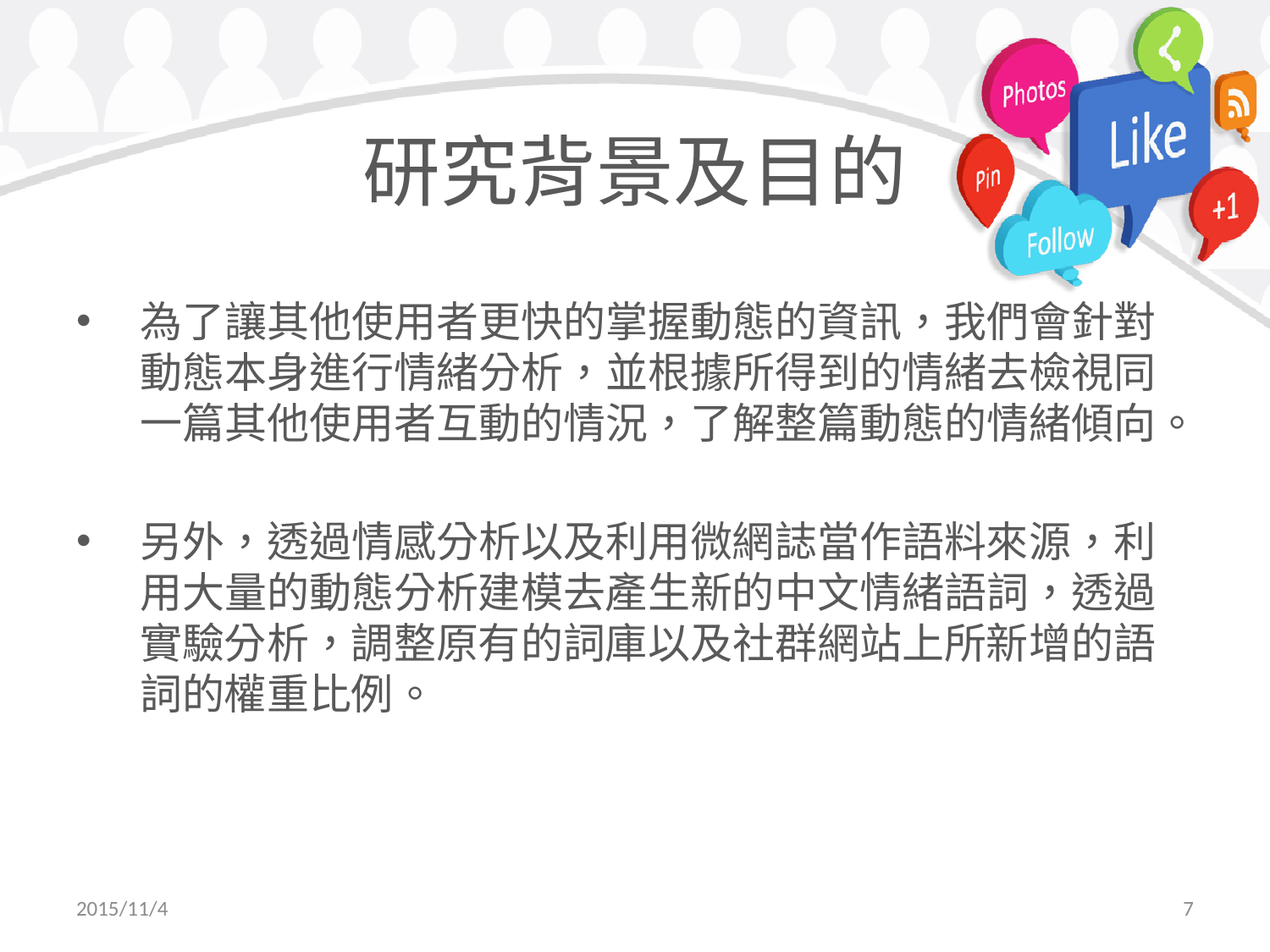

# 研究背景及目的
為了讓其他使用者更快的掌握動態的資訊，我們會針對動態本身進行情緒分析，並根據所得到的情緒去檢視同一篇其他使用者互動的情況，了解整篇動態的情緒傾向。

另外，透過情感分析以及利用微網誌當作語料來源，利用大量的動態分析建模去產生新的中文情緒語詞，透過實驗分析，調整原有的詞庫以及社群網站上所新增的語詞的權重比例。
2015/11/4
7